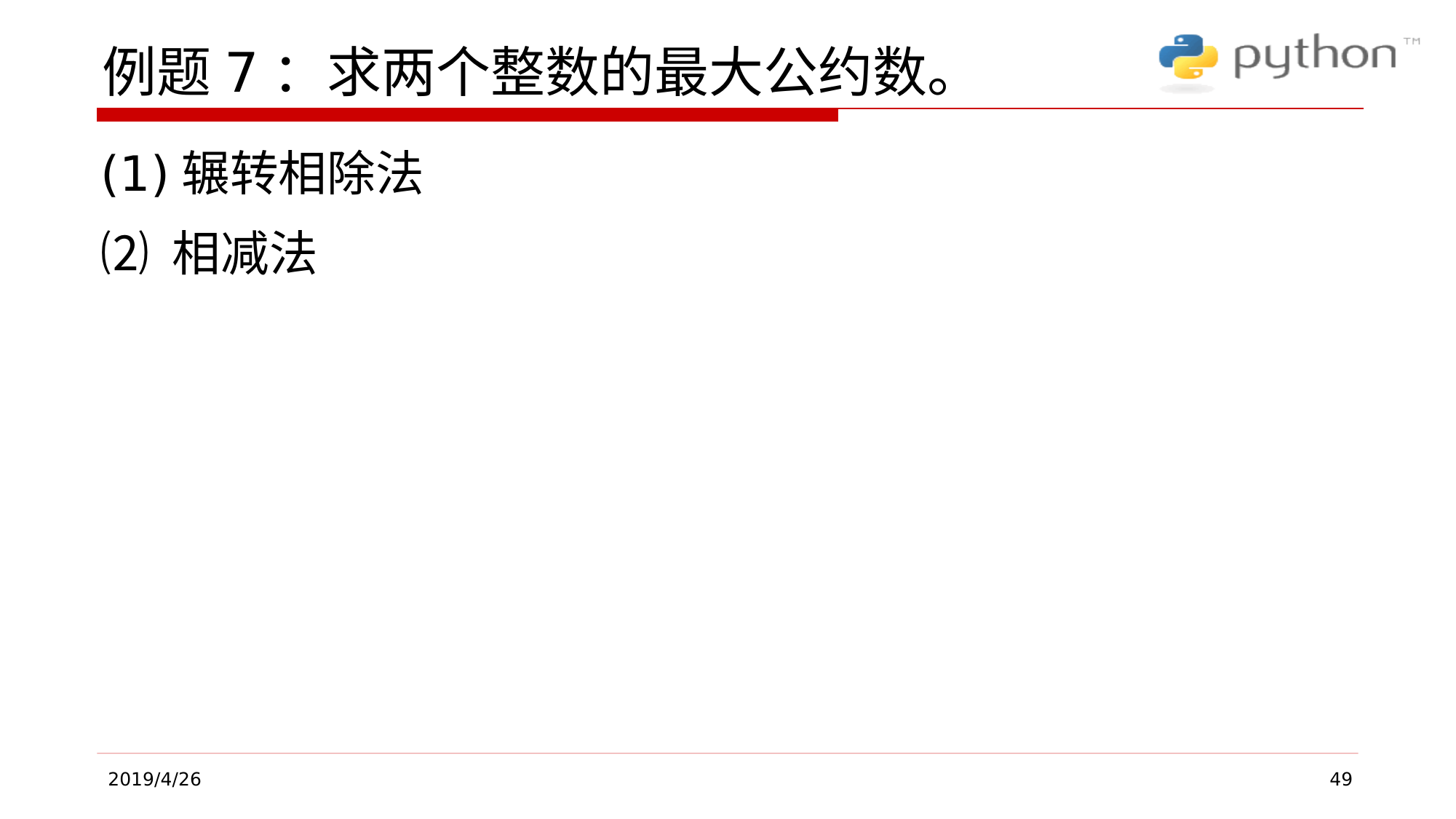

# 例题7：求两个整数的最大公约数。
(1)辗转相除法
⑵ 相减法

49
2019/4/26